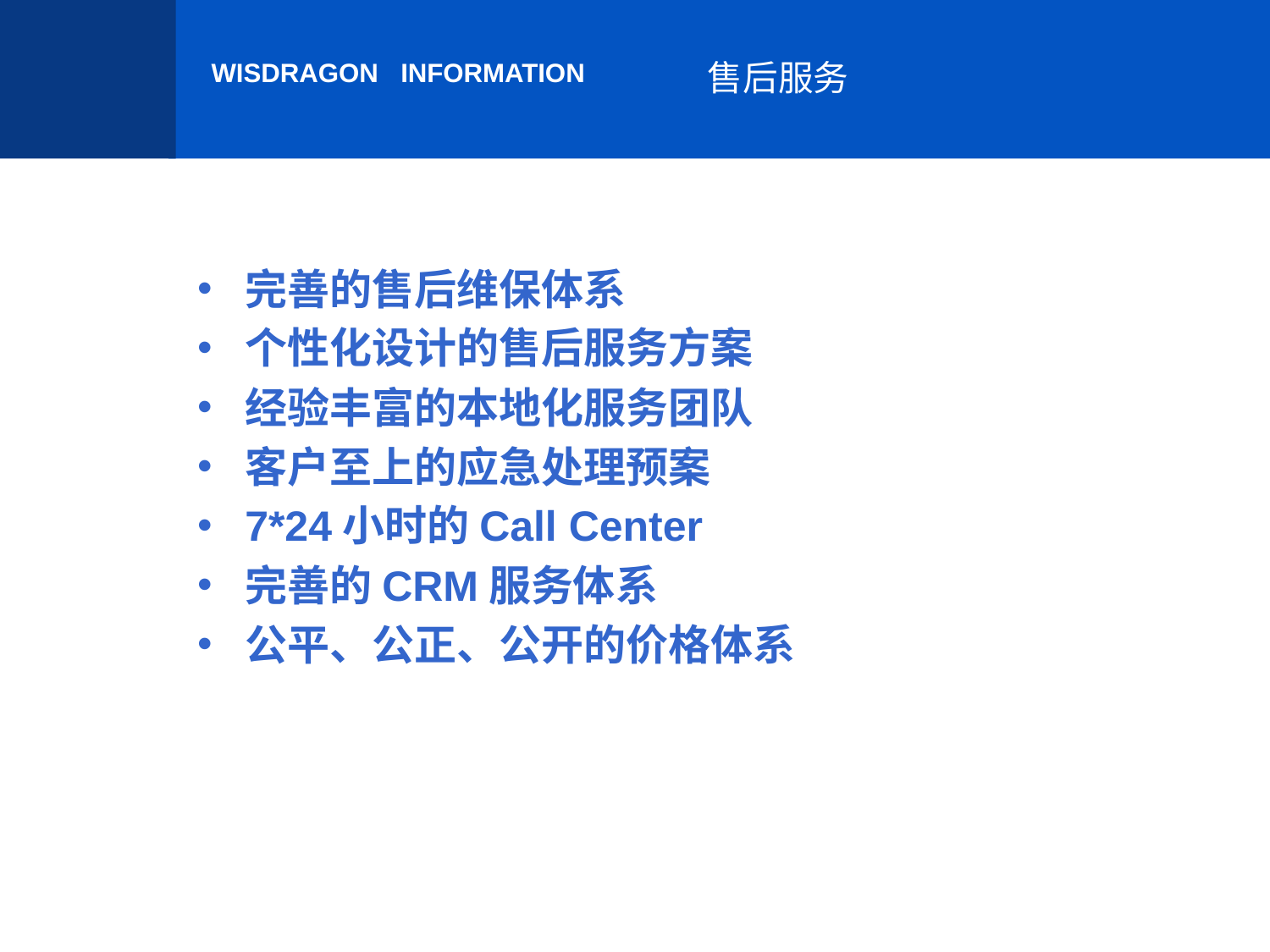

售后服务

完善的售后维保体系
个性化设计的售后服务方案
经验丰富的本地化服务团队
客户至上的应急处理预案
7*24小时的Call Center
完善的CRM服务体系
公平、公正、公开的价格体系